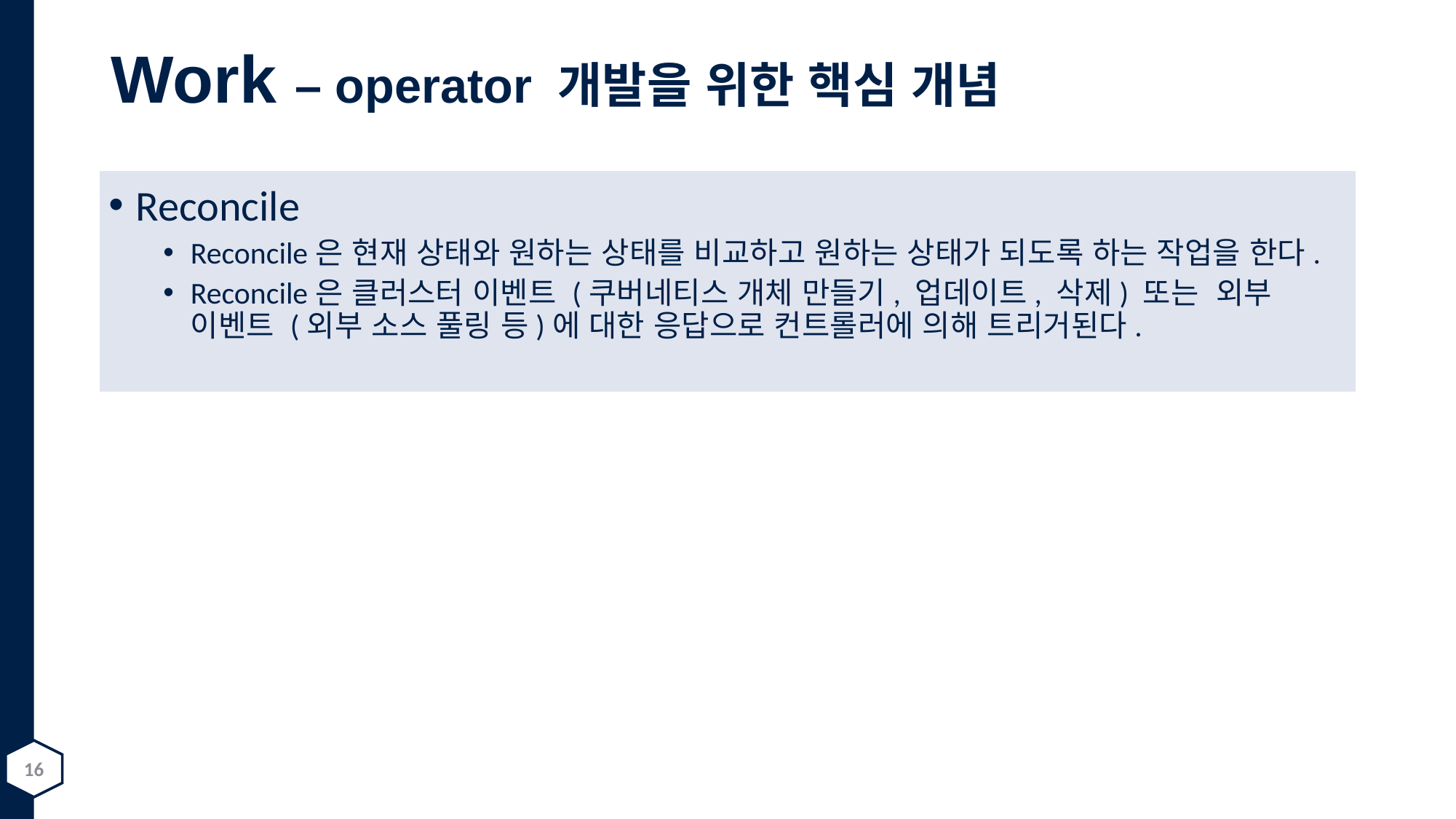

# Work – operator 개발을 위한 핵심 개념
Reconcile
Reconcile은 현재 상태와 원하는 상태를 비교하고 원하는 상태가 되도록 하는 작업을 한다.
Reconcile은 클러스터 이벤트 (쿠버네티스 개체 만들기, 업데이트, 삭제) 또는  외부 이벤트 (외부 소스 풀링 등)에 대한 응답으로 컨트롤러에 의해 트리거된다.
16